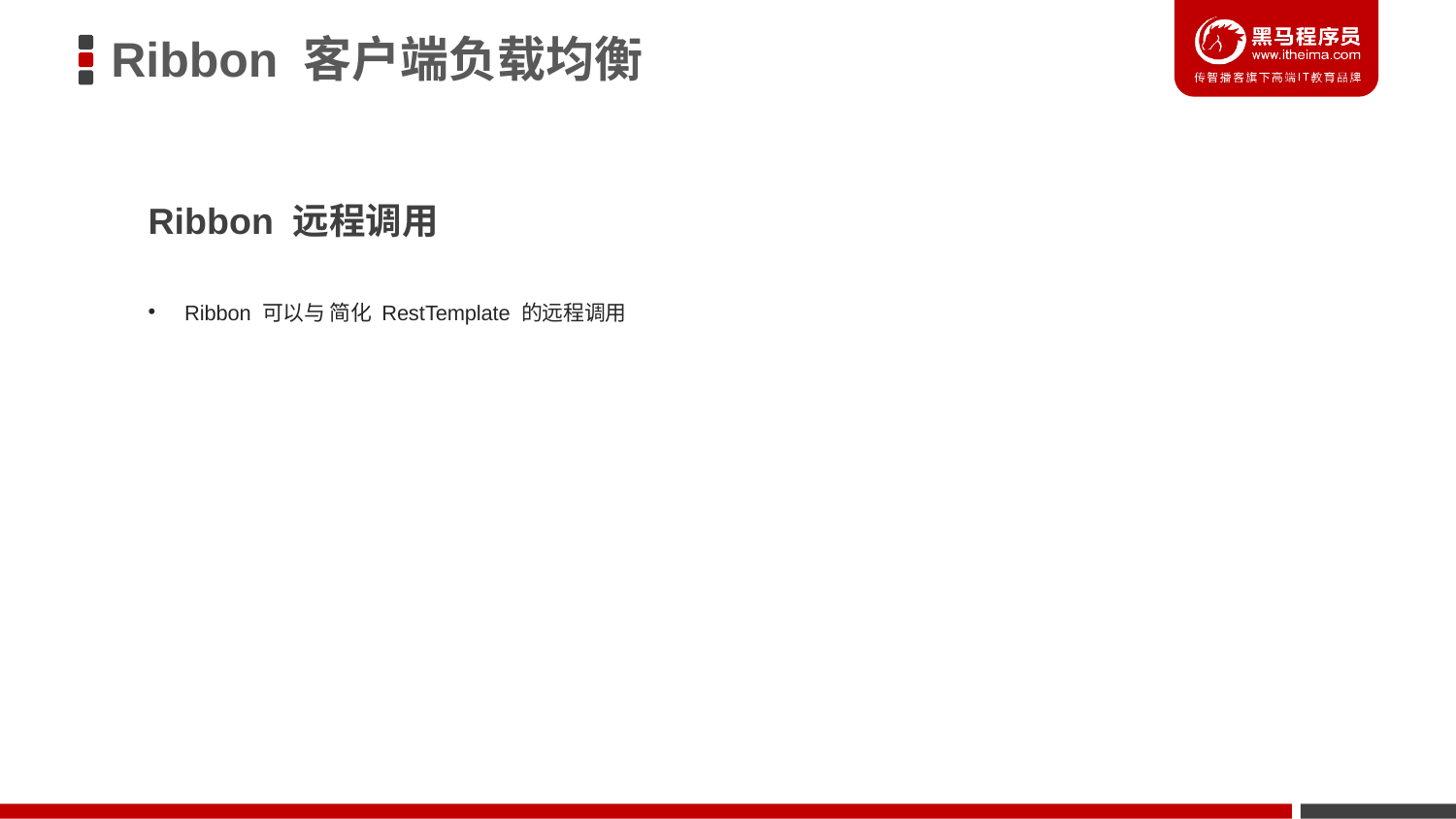

Ribbon 客户端负载均衡

Ribbon 远程调用
Ribbon 可以与 简化 RestTemplate 的远程调用